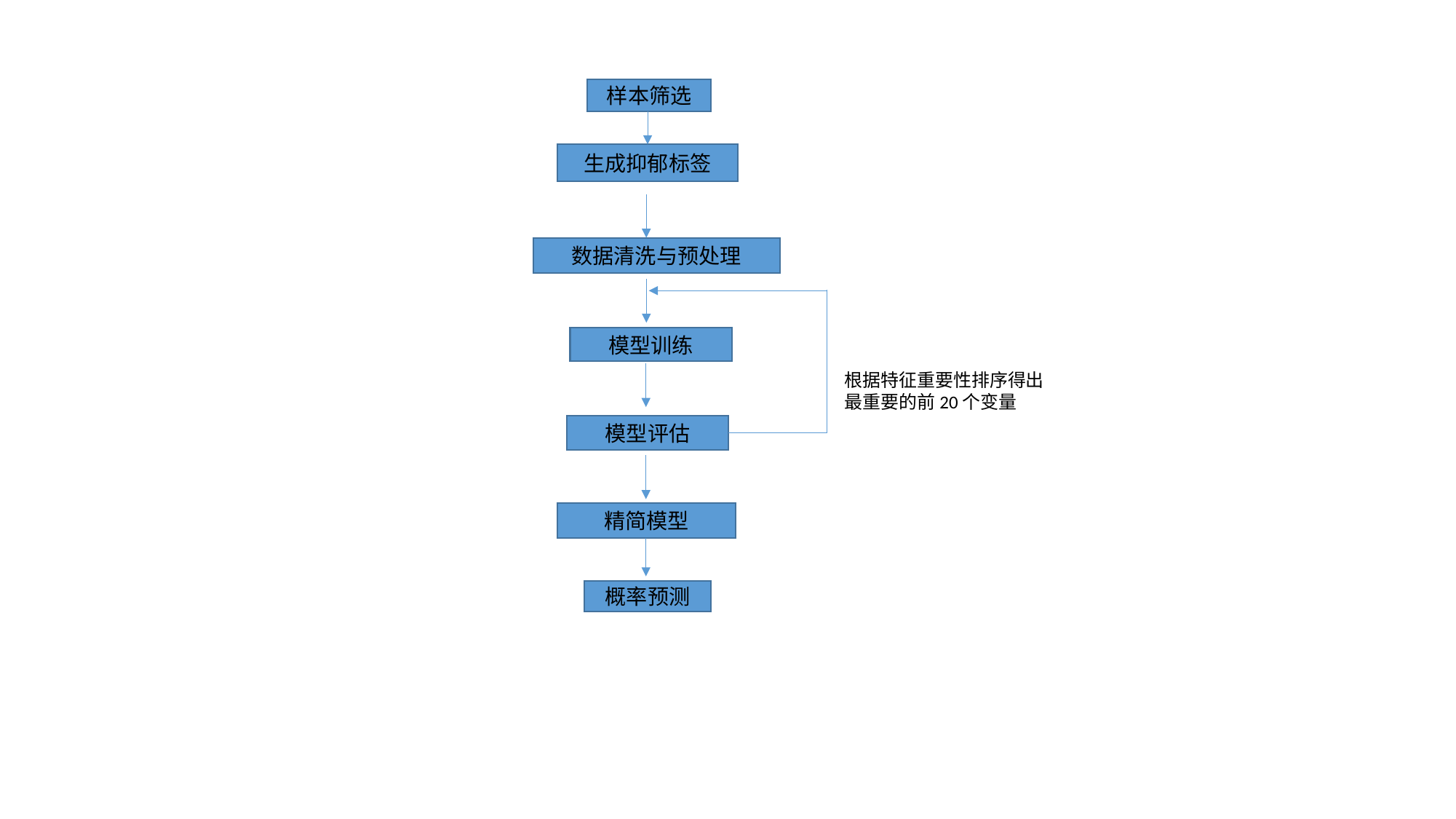

样本筛选
生成抑郁标签
数据清洗与预处理
模型训练
根据特征重要性排序得出最重要的前20个变量
模型评估
精简模型
概率预测